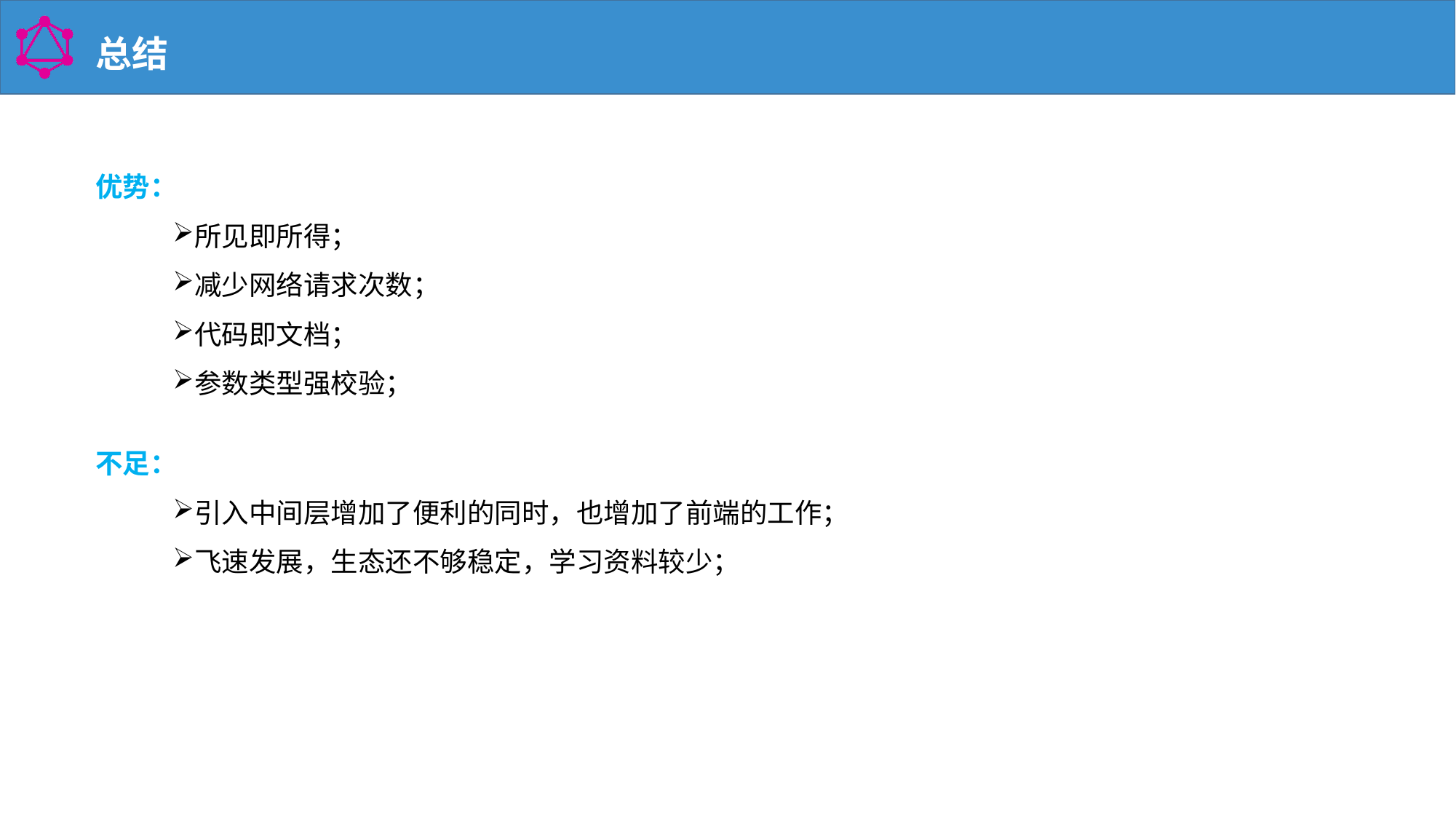

总结
优势：
所见即所得；
减少网络请求次数；
代码即文档；
参数类型强校验；

不足：
引入中间层增加了便利的同时，也增加了前端的工作；
飞速发展，生态还不够稳定，学习资料较少；